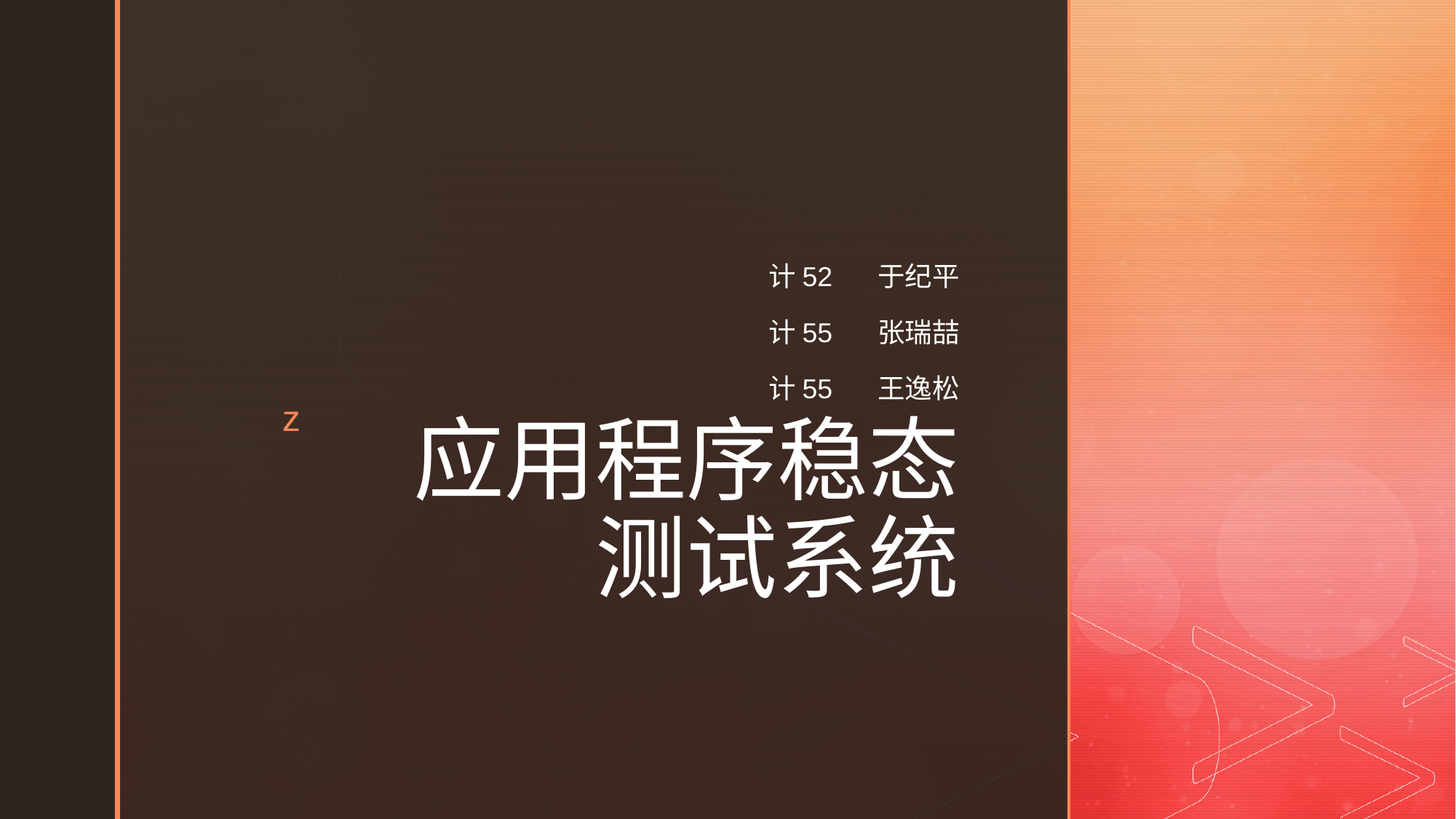

计52	于纪平
计55	张瑞喆
计55	王逸松
# 应用程序稳态 测试系统